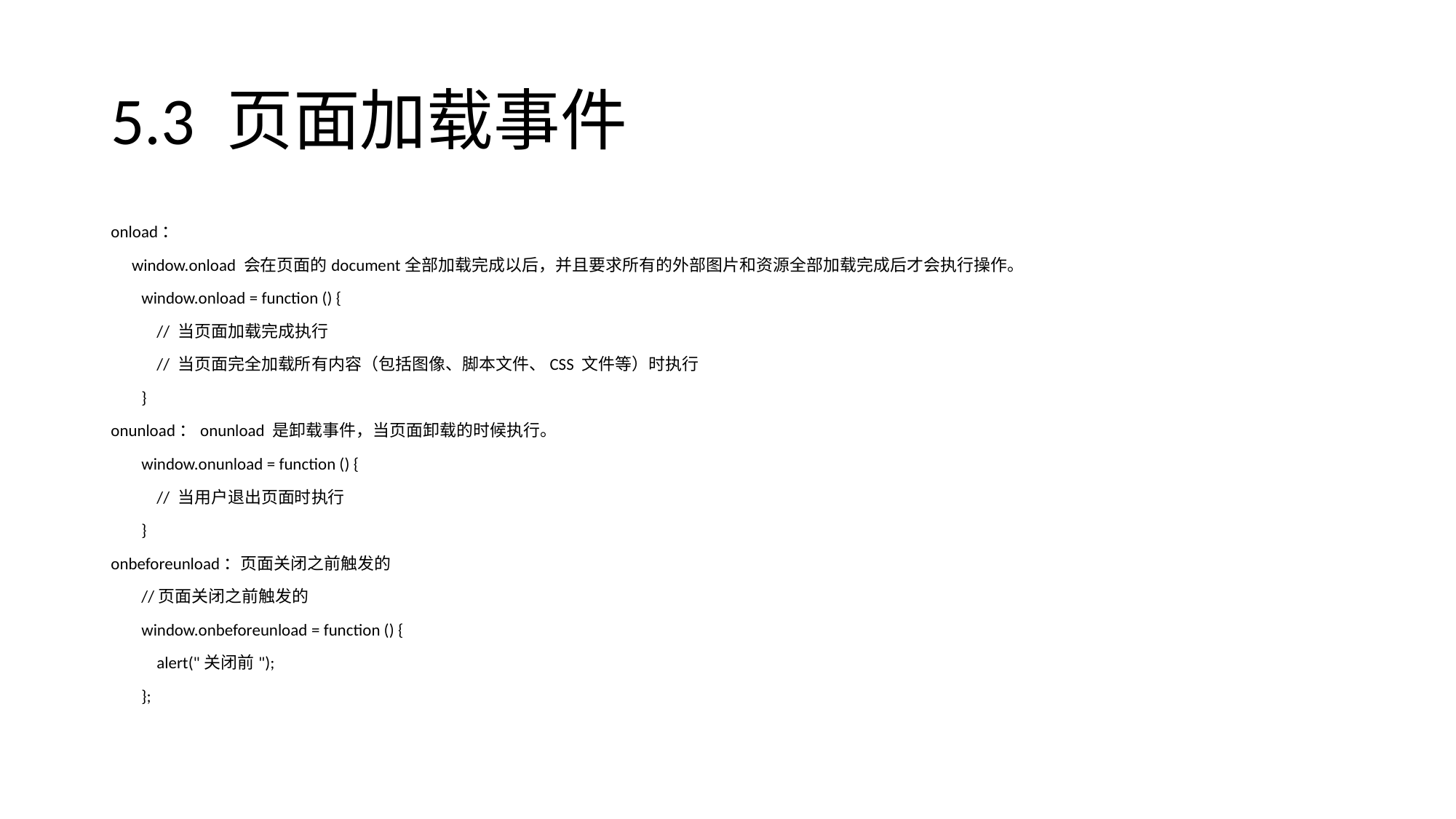

# 5.3 页面加载事件
onload：
　window.onload 会在页面的document全部加载完成以后，并且要求所有的外部图片和资源全部加载完成后才会执行操作。
        window.onload = function () {
            // 当页面加载完成执行
            // 当页面完全加载所有内容（包括图像、脚本文件、CSS 文件等）时执行
        }
onunload：onunload 是卸载事件，当页面卸载的时候执行。
        window.onunload = function () {
            // 当用户退出页面时执行
        }
onbeforeunload：页面关闭之前触发的
        //页面关闭之前触发的
        window.onbeforeunload = function () {
            alert("关闭前");
        };